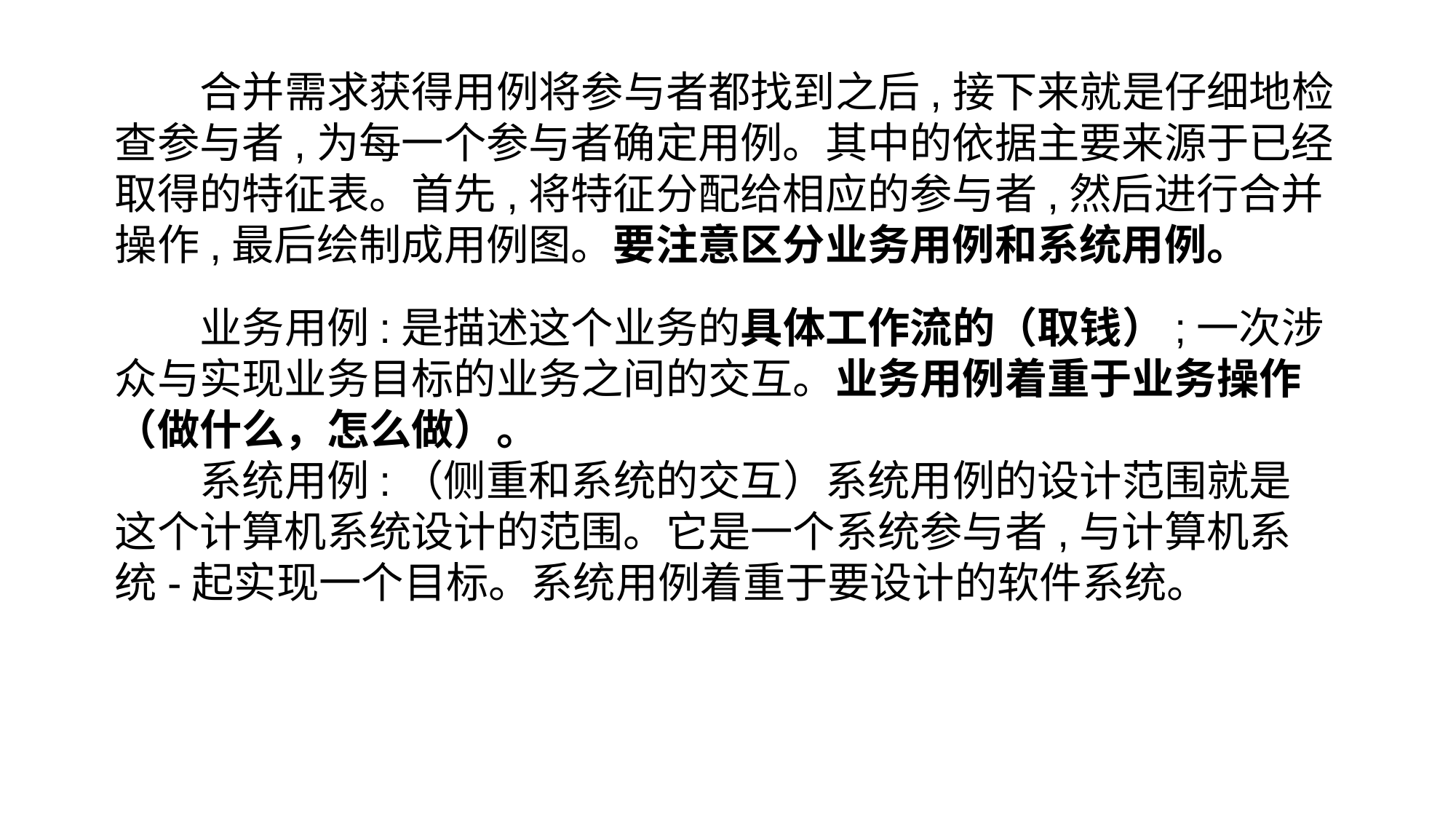

合并需求获得用例将参与者都找到之后,接下来就是仔细地检查参与者,为每一个参与者确定用例。其中的依据主要来源于已经取得的特征表。首先,将特征分配给相应的参与者,然后进行合并操作,最后绘制成用例图。要注意区分业务用例和系统用例。
业务用例:是描述这个业务的具体工作流的（取钱）;一次涉众与实现业务目标的业务之间的交互。业务用例着重于业务操作（做什么，怎么做）。
系统用例:（侧重和系统的交互）系统用例的设计范围就是这个计算机系统设计的范围。它是一个系统参与者,与计算机系统-起实现一个目标。系统用例着重于要设计的软件系统。